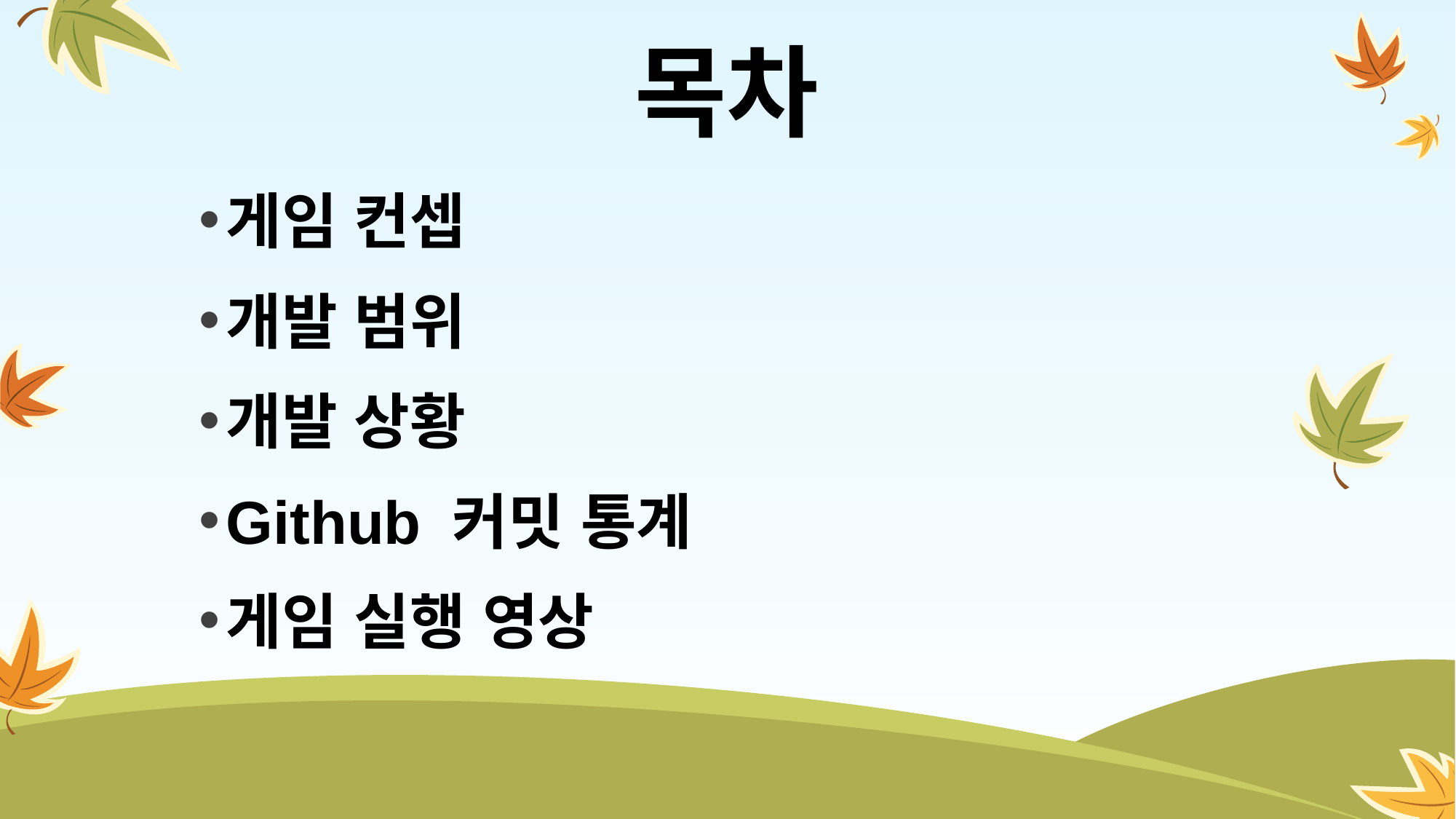

# 목차
게임 컨셉
개발 범위
개발 상황
Github 커밋 통계
게임 실행 영상